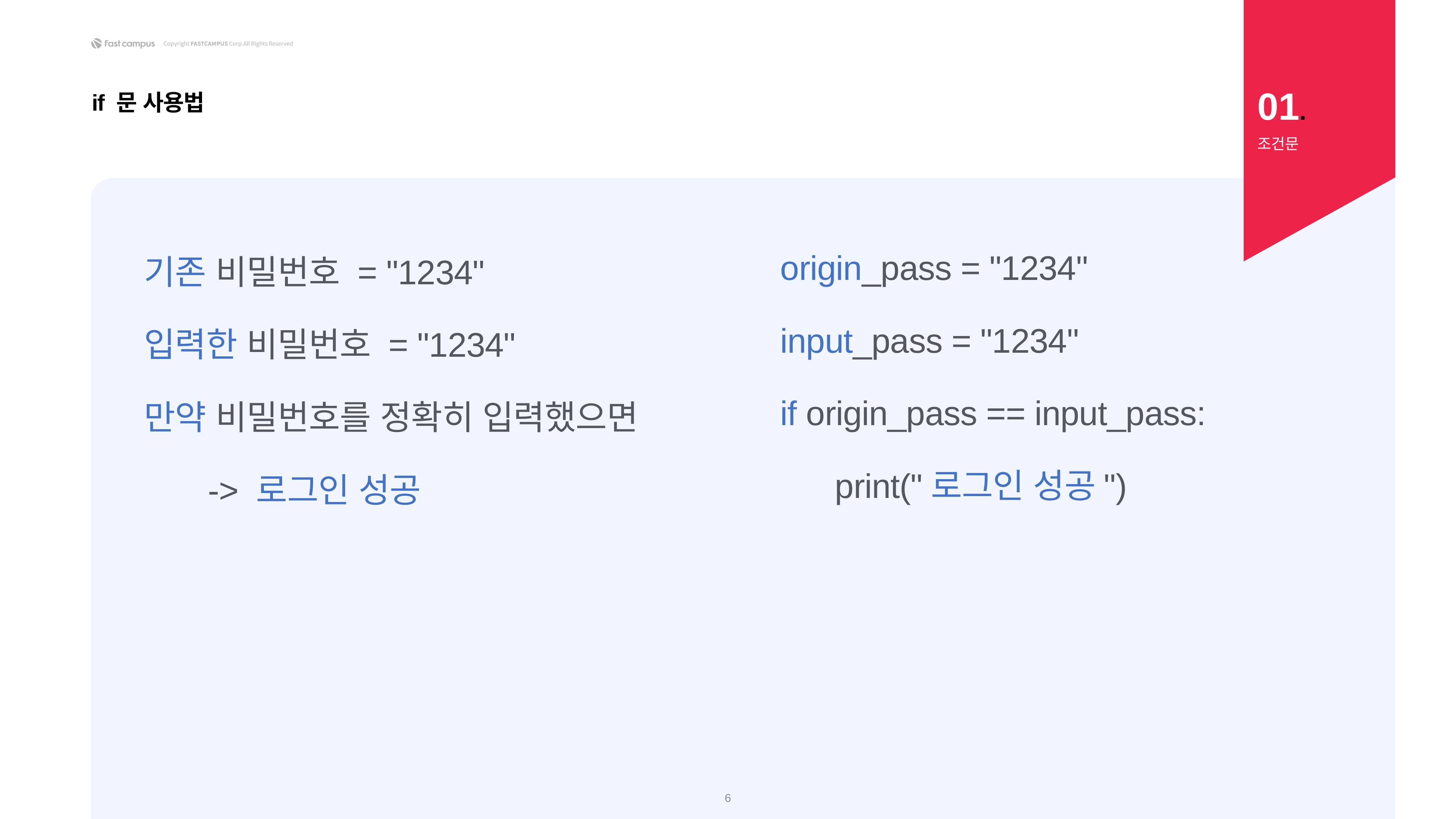

01.
if 문 사용법
조건문
origin_pass = "1234"
input_pass = "1234"
if origin_pass == input_pass:
	print("로그인 성공")
기존 비밀번호 = "1234"
입력한 비밀번호 = "1234"
만약 비밀번호를 정확히 입력했으면
	 -> 로그인 성공

6